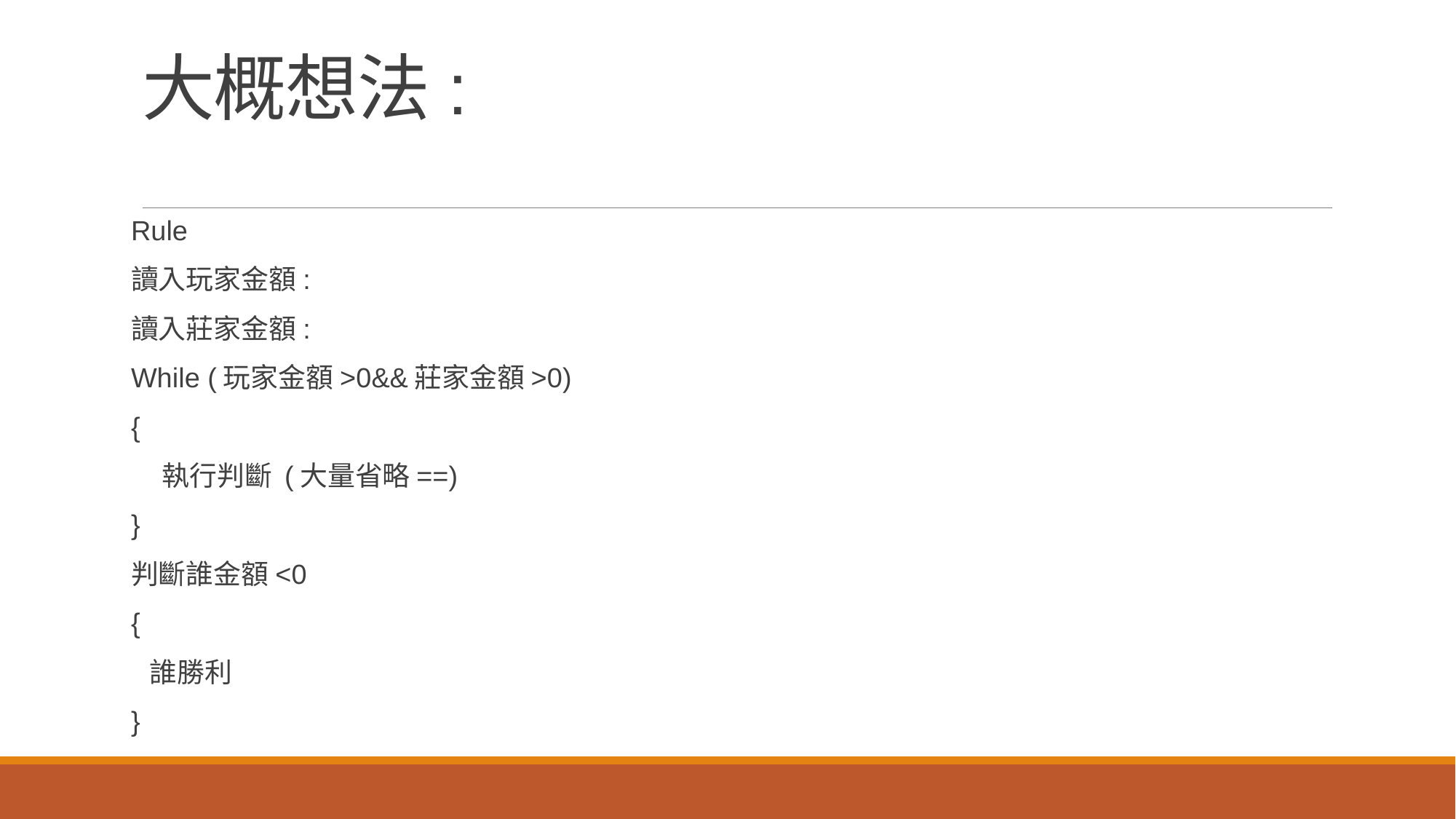

# 大概想法:
Rule
讀入玩家金額:
讀入莊家金額:
While (玩家金額>0&&莊家金額>0)
{
    執行判斷 (大量省略==)
}
判斷誰金額<0
{
  誰勝利
}